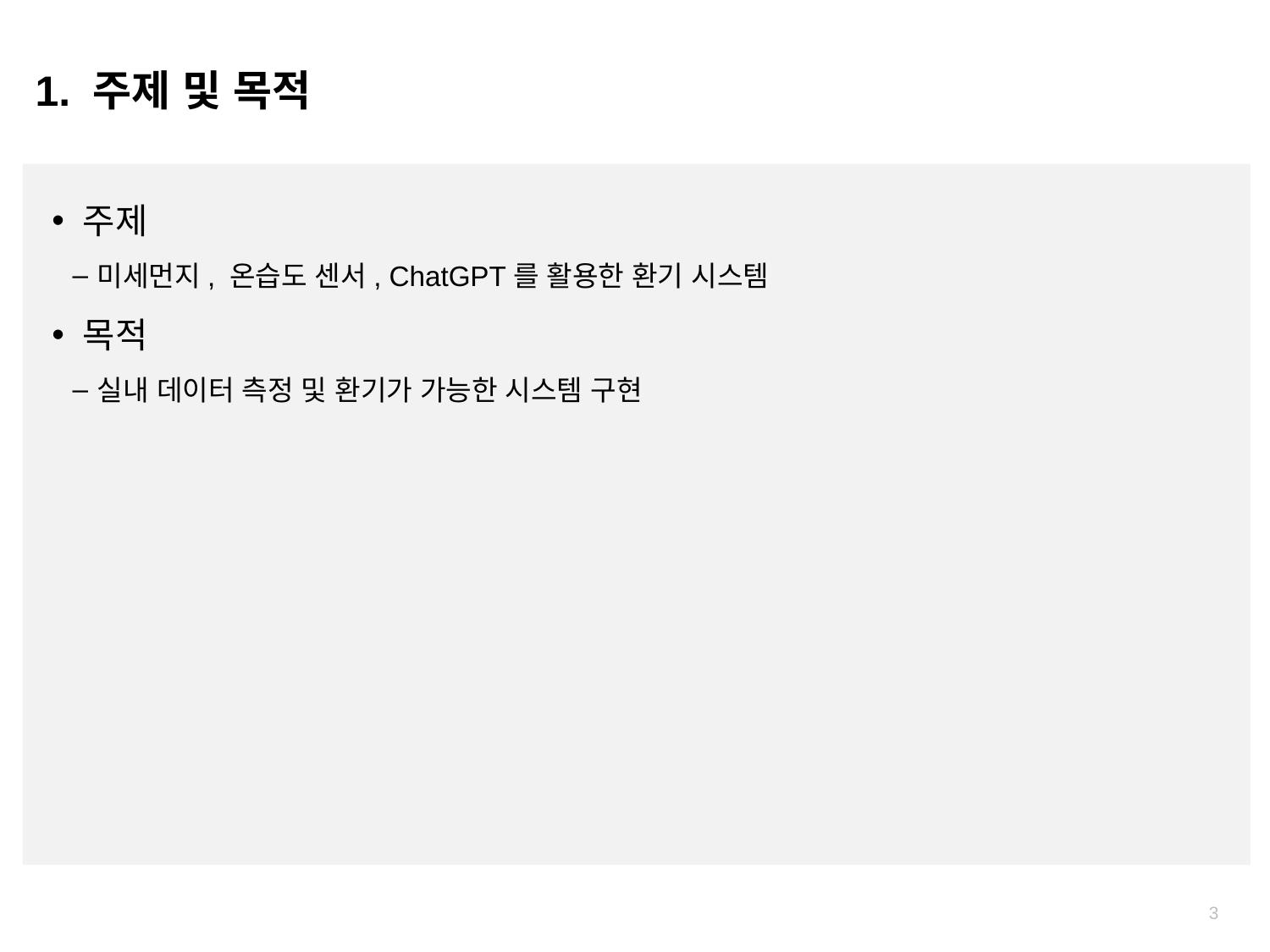

1. 주제 및 목적
주제
미세먼지, 온습도 센서, ChatGPT를 활용한 환기 시스템
목적
실내 데이터 측정 및 환기가 가능한 시스템 구현
3